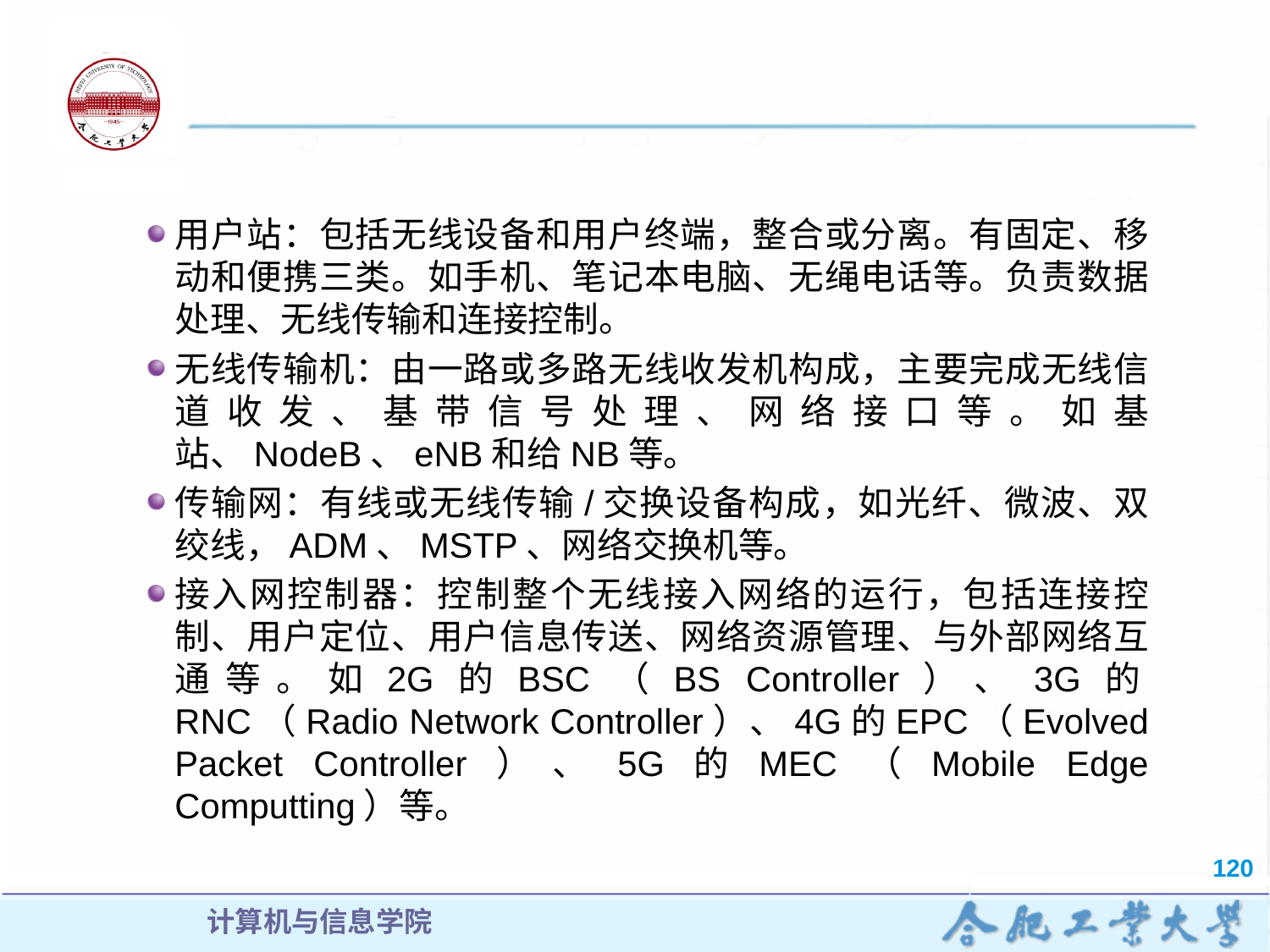

用户站：包括无线设备和用户终端，整合或分离。有固定、移动和便携三类。如手机、笔记本电脑、无绳电话等。负责数据处理、无线传输和连接控制。
无线传输机：由一路或多路无线收发机构成，主要完成无线信道收发、基带信号处理、网络接口等。如基站、NodeB、eNB和给NB等。
传输网：有线或无线传输/交换设备构成，如光纤、微波、双绞线，ADM、MSTP、网络交换机等。
接入网控制器：控制整个无线接入网络的运行，包括连接控制、用户定位、用户信息传送、网络资源管理、与外部网络互通等。如2G的BSC（BS Controller）、3G的RNC（Radio Network Controller）、4G的EPC（Evolved Packet Controller）、5G的MEC（Mobile Edge Computting）等。